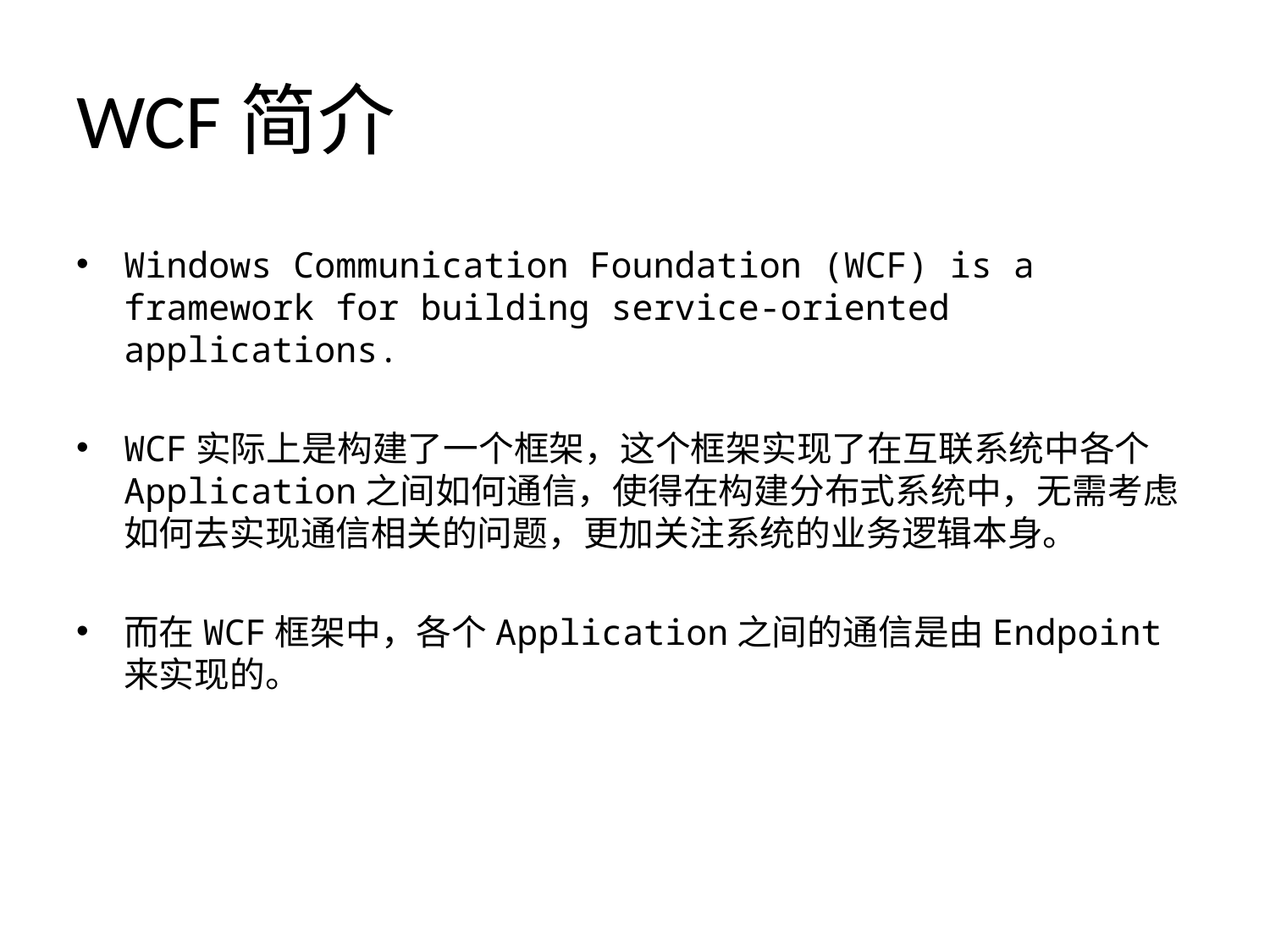

# WCF简介
Windows Communication Foundation (WCF) is a framework for building service-oriented applications.

WCF实际上是构建了一个框架，这个框架实现了在互联系统中各个Application之间如何通信，使得在构建分布式系统中，无需考虑如何去实现通信相关的问题，更加关注系统的业务逻辑本身。

而在WCF框架中，各个Application之间的通信是由Endpoint来实现的。